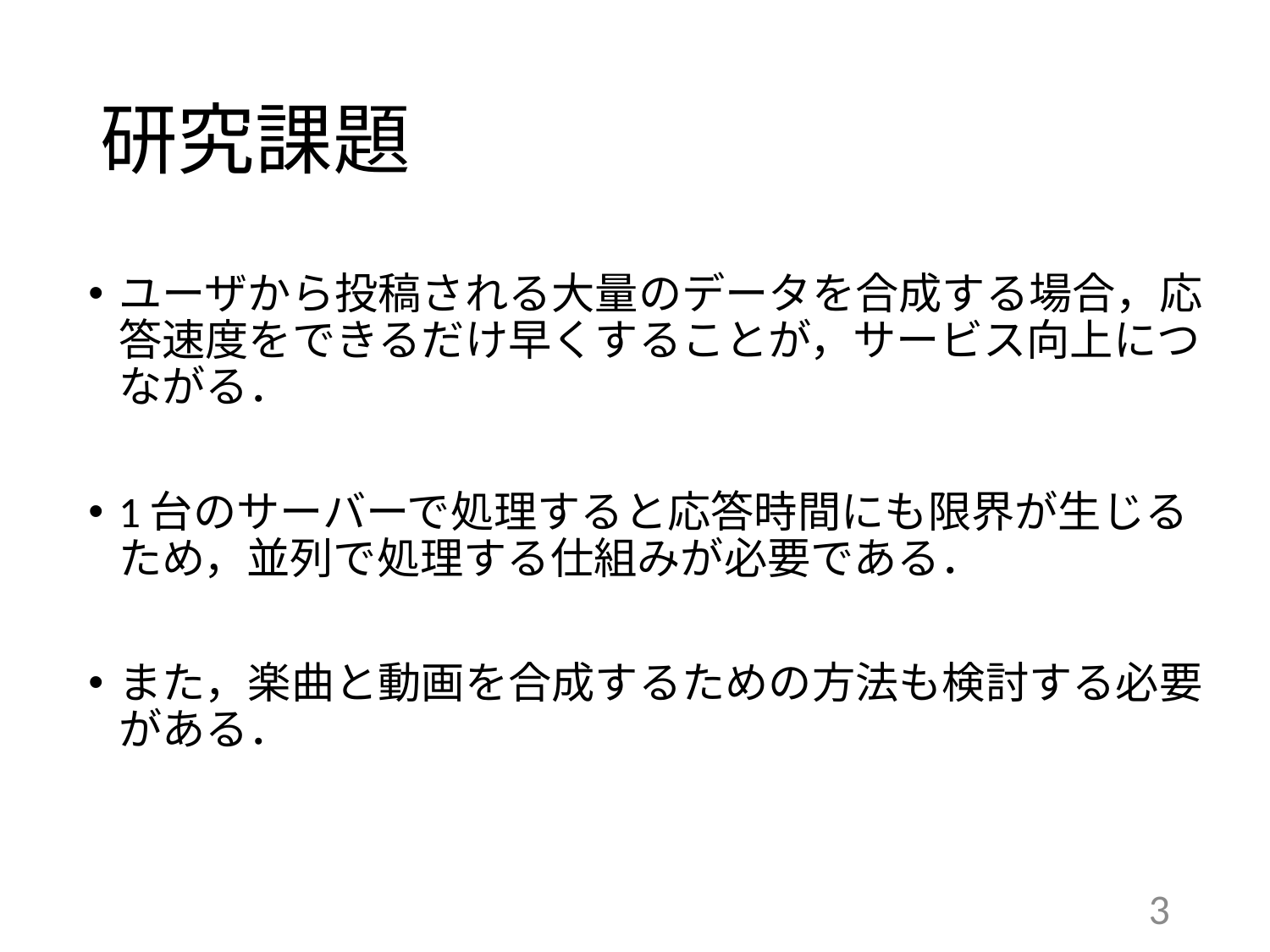

# 研究課題
ユーザから投稿される大量のデータを合成する場合，応答速度をできるだけ早くすることが，サービス向上につながる．

1台のサーバーで処理すると応答時間にも限界が生じるため，並列で処理する仕組みが必要である．

また，楽曲と動画を合成するための方法も検討する必要がある．

3